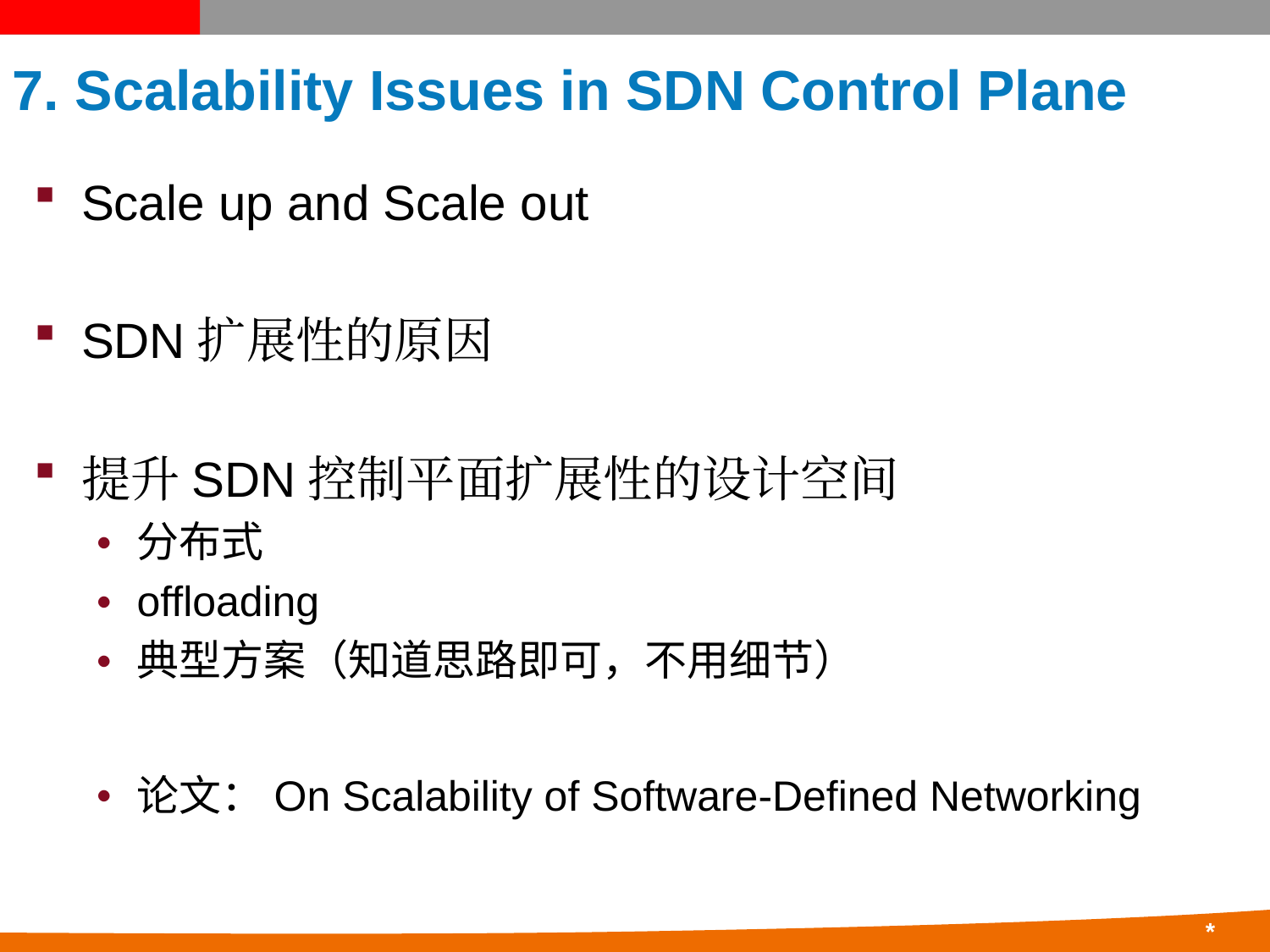

# 7. Scalability Issues in SDN Control Plane
Scale up and Scale out

SDN扩展性的原因

提升SDN控制平面扩展性的设计空间
分布式
offloading
典型方案（知道思路即可，不用细节）

论文：On Scalability of Software-Defined Networking